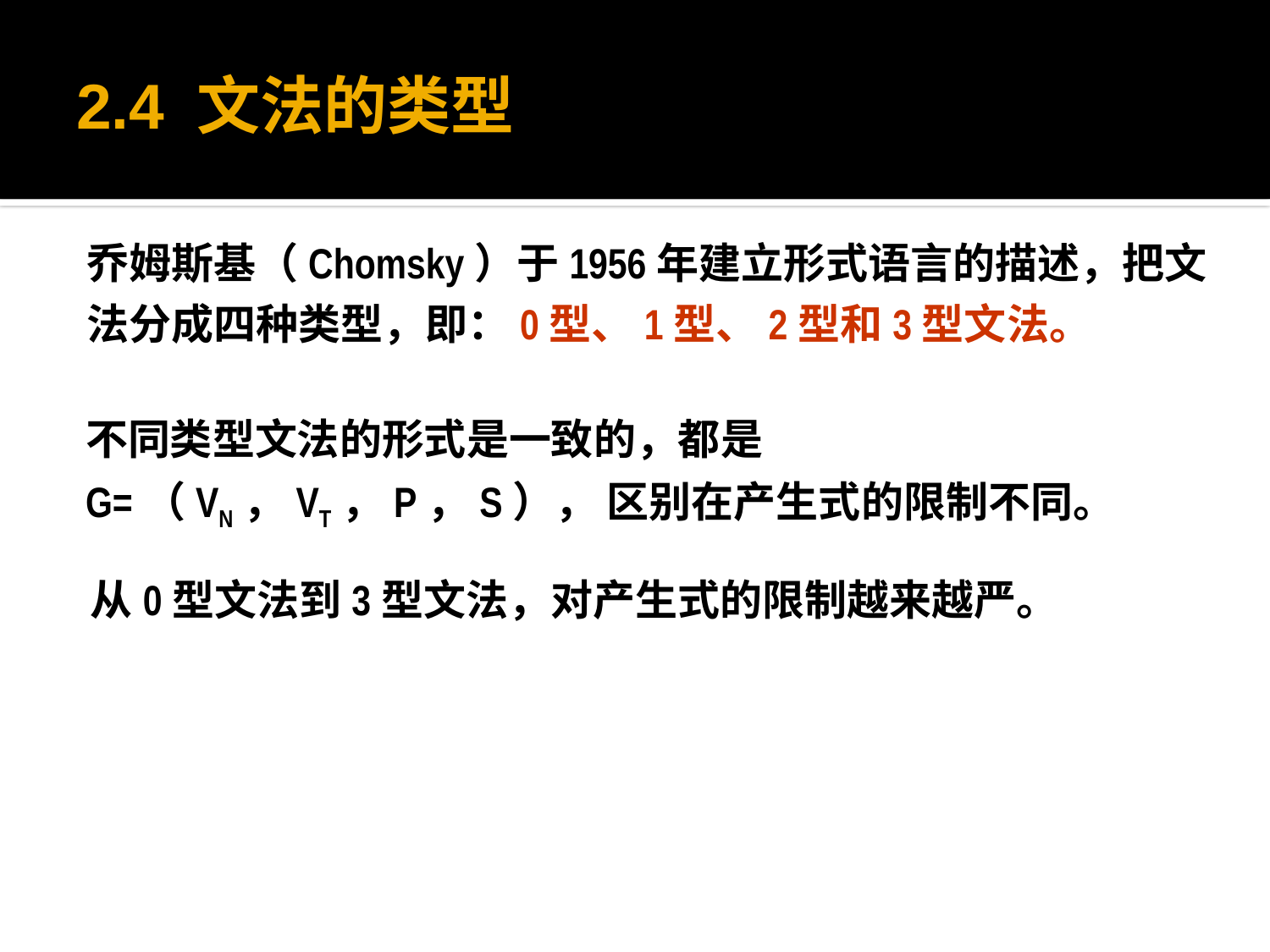

# 2.4 文法的类型
乔姆斯基（Chomsky）于1956年建立形式语言的描述，把文法分成四种类型，即：0型、1型、2型和3型文法。
不同类型文法的形式是一致的，都是G=（VN，VT，P，S）， 区别在产生式的限制不同。
从0型文法到3型文法，对产生式的限制越来越严。